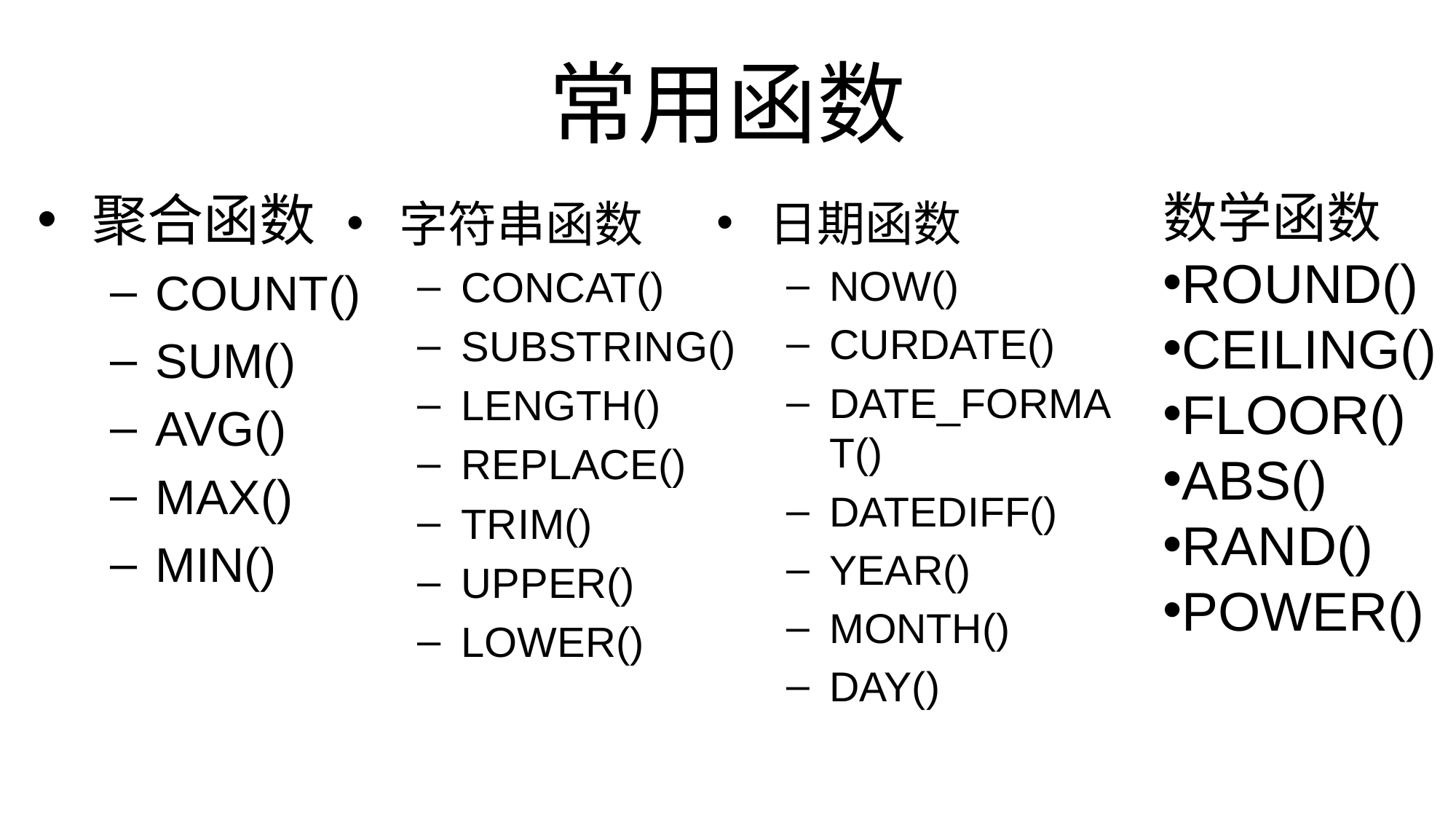

# 常用函数
聚合函数
COUNT()
SUM()
AVG()
MAX()
MIN()
数学函数
ROUND()
CEILING()
FLOOR()
ABS()
RAND()
POWER()
字符串函数
CONCAT()
SUBSTRING()
LENGTH()
REPLACE()
TRIM()
UPPER()
LOWER()
日期函数
NOW()
CURDATE()
DATE_FORMAT()
DATEDIFF()
YEAR()
MONTH()
DAY()